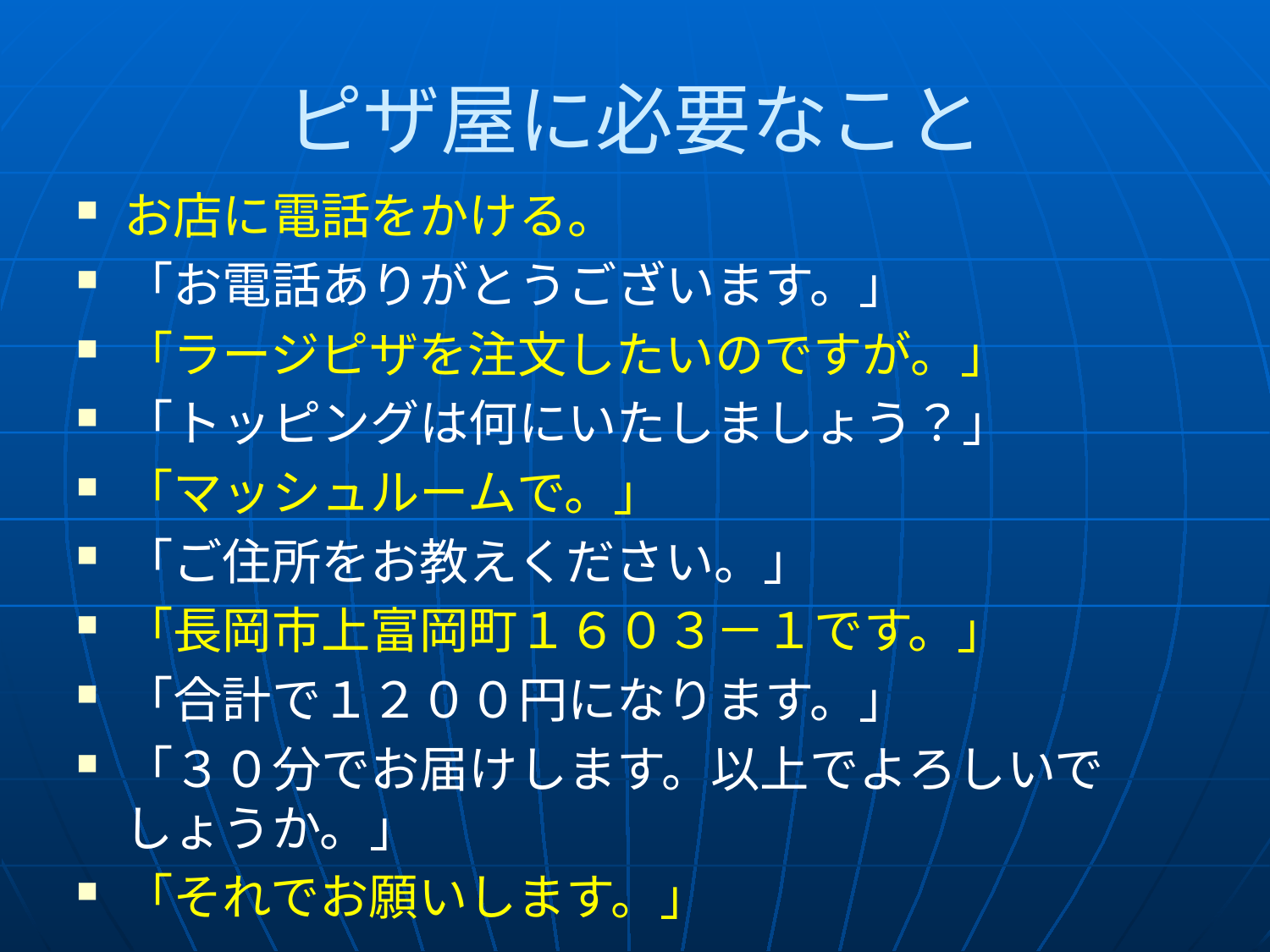

# ピザ屋に必要なこと
お店に電話をかける。
「お電話ありがとうございます。」
「ラージピザを注文したいのですが。」
「トッピングは何にいたしましょう？」
「マッシュルームで。」
「ご住所をお教えください。」
「長岡市上富岡町１６０３－１です。」
「合計で１２００円になります。」
「３０分でお届けします。以上でよろしいでしょうか。」
「それでお願いします。」